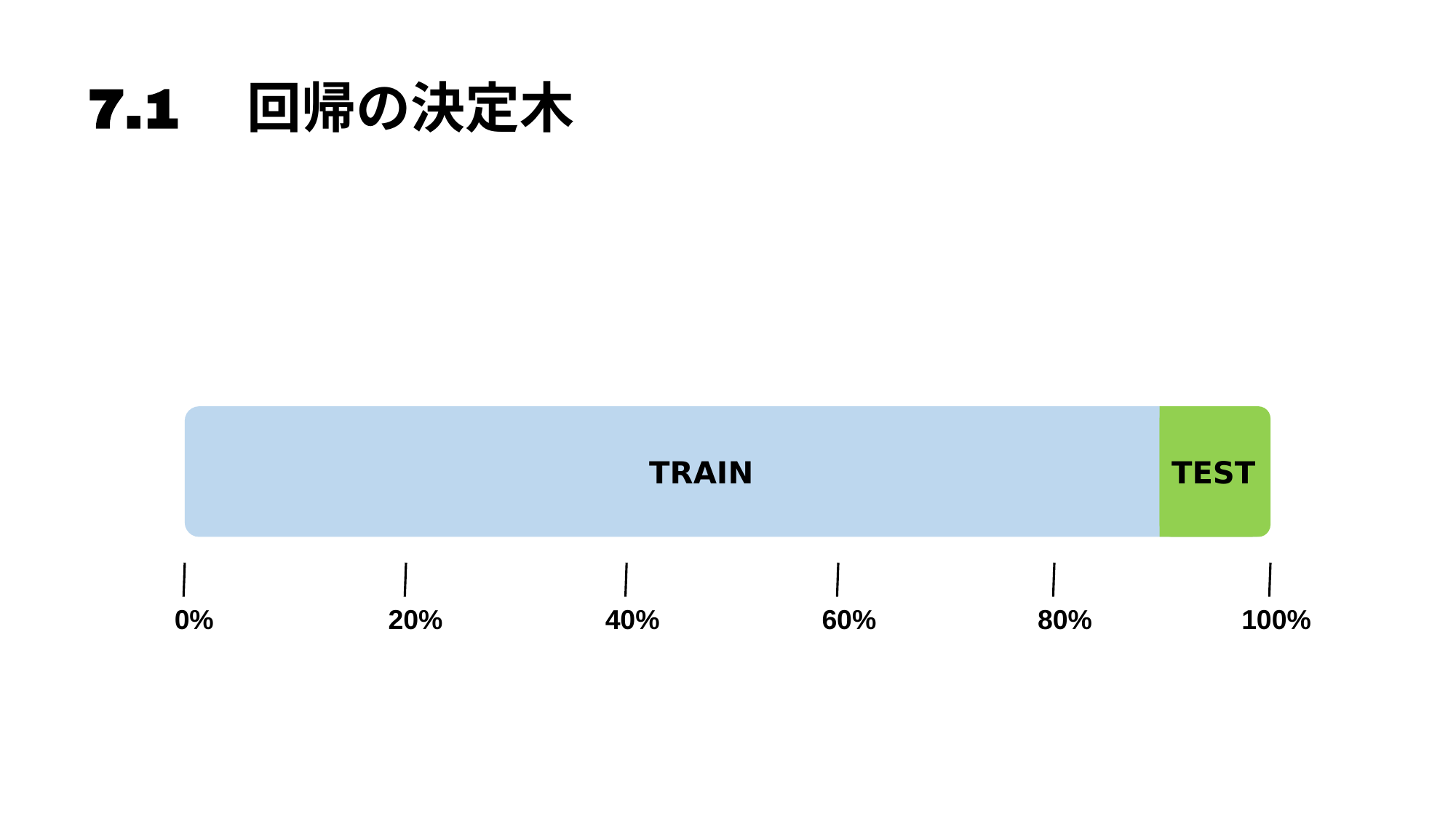

# 7.1　回帰の決定木

0%
20%
40%
60%
80%
100%

TRAIN
TEST